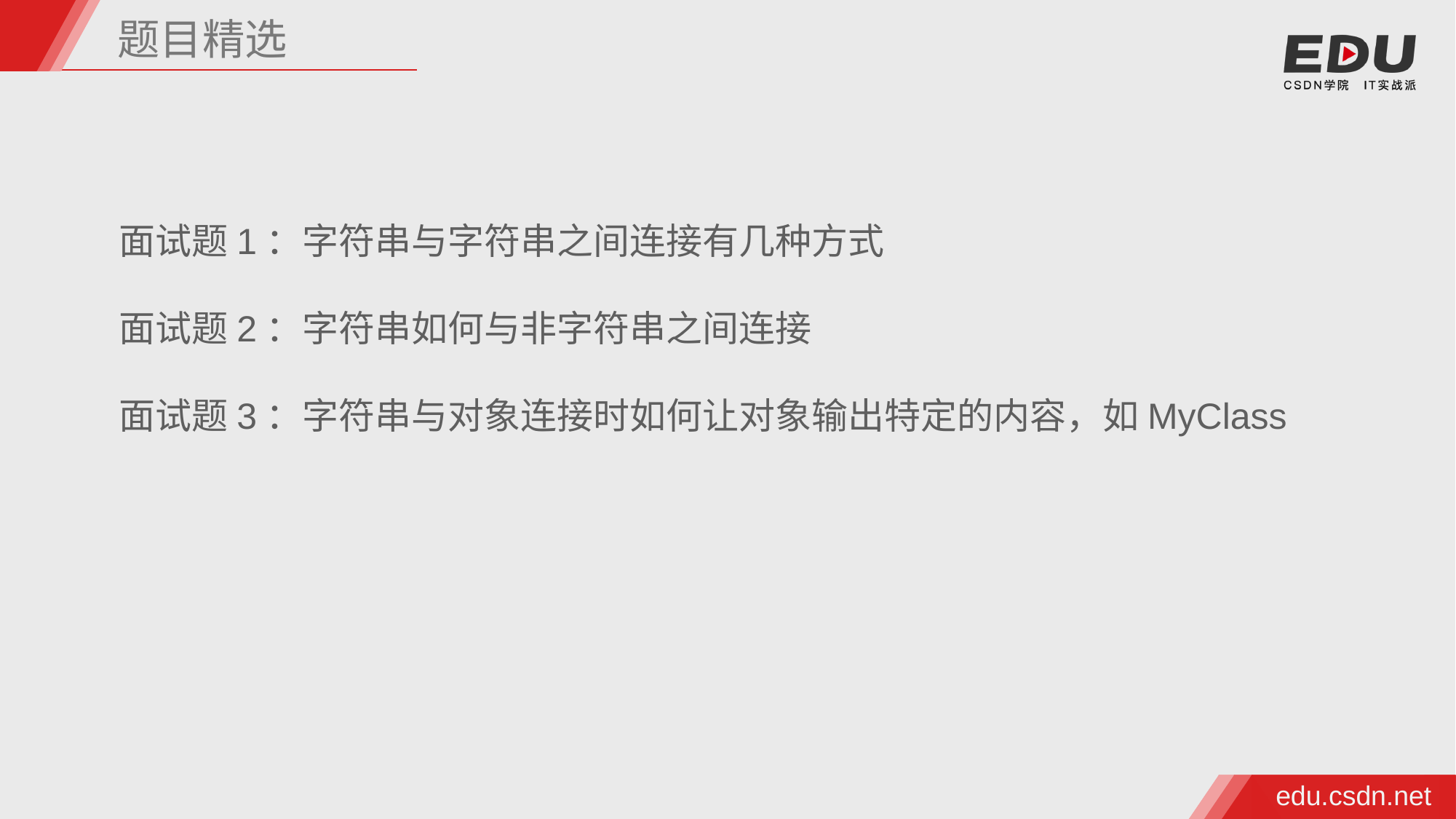

题目精选
面试题1：字符串与字符串之间连接有几种方式
面试题2：字符串如何与非字符串之间连接
面试题3：字符串与对象连接时如何让对象输出特定的内容，如MyClass
edu.csdn.net